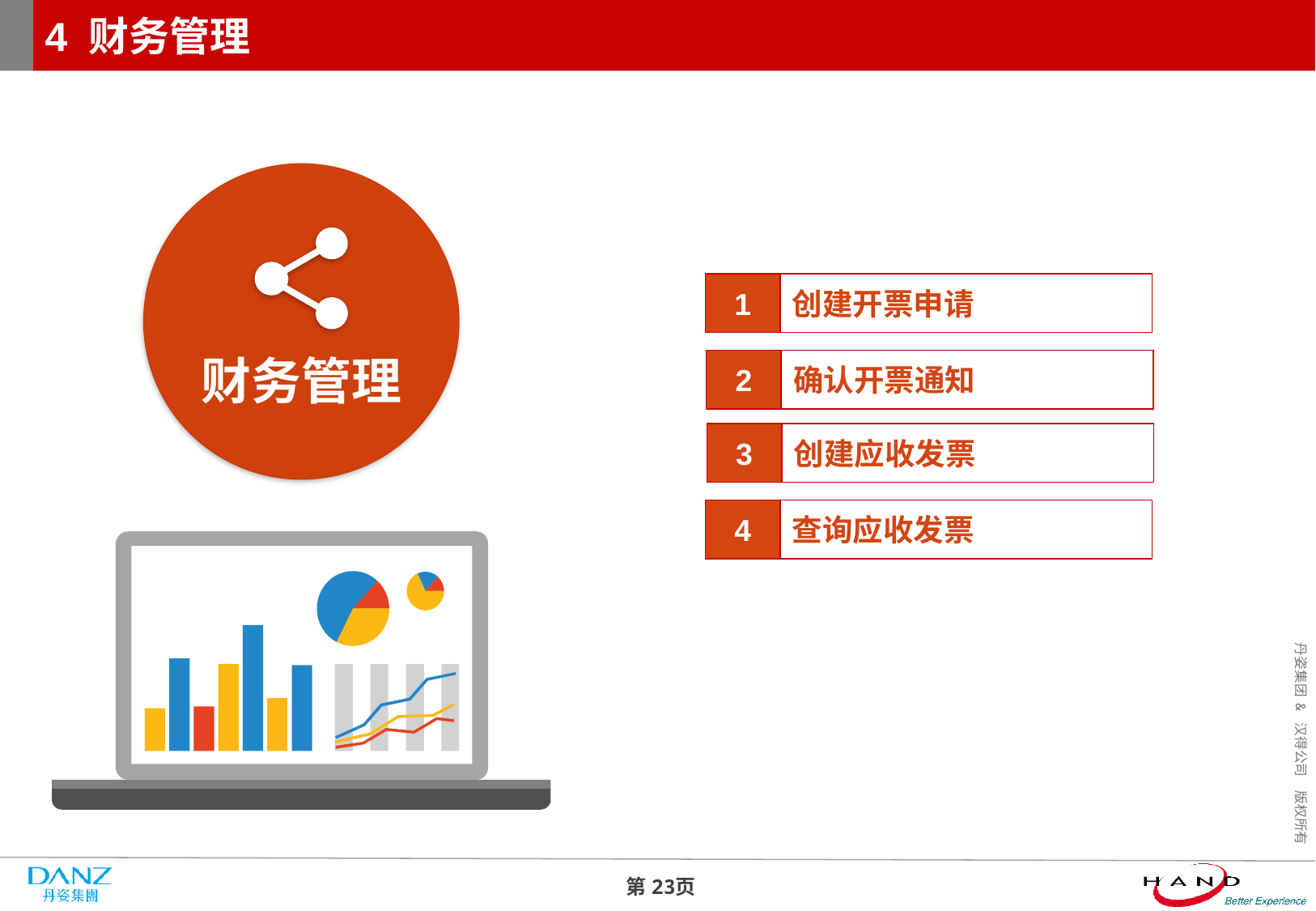

# 4 财务管理

财务管理

1
创建开票申请
2
确认开票通知
3
创建应收发票
4
查询应收发票